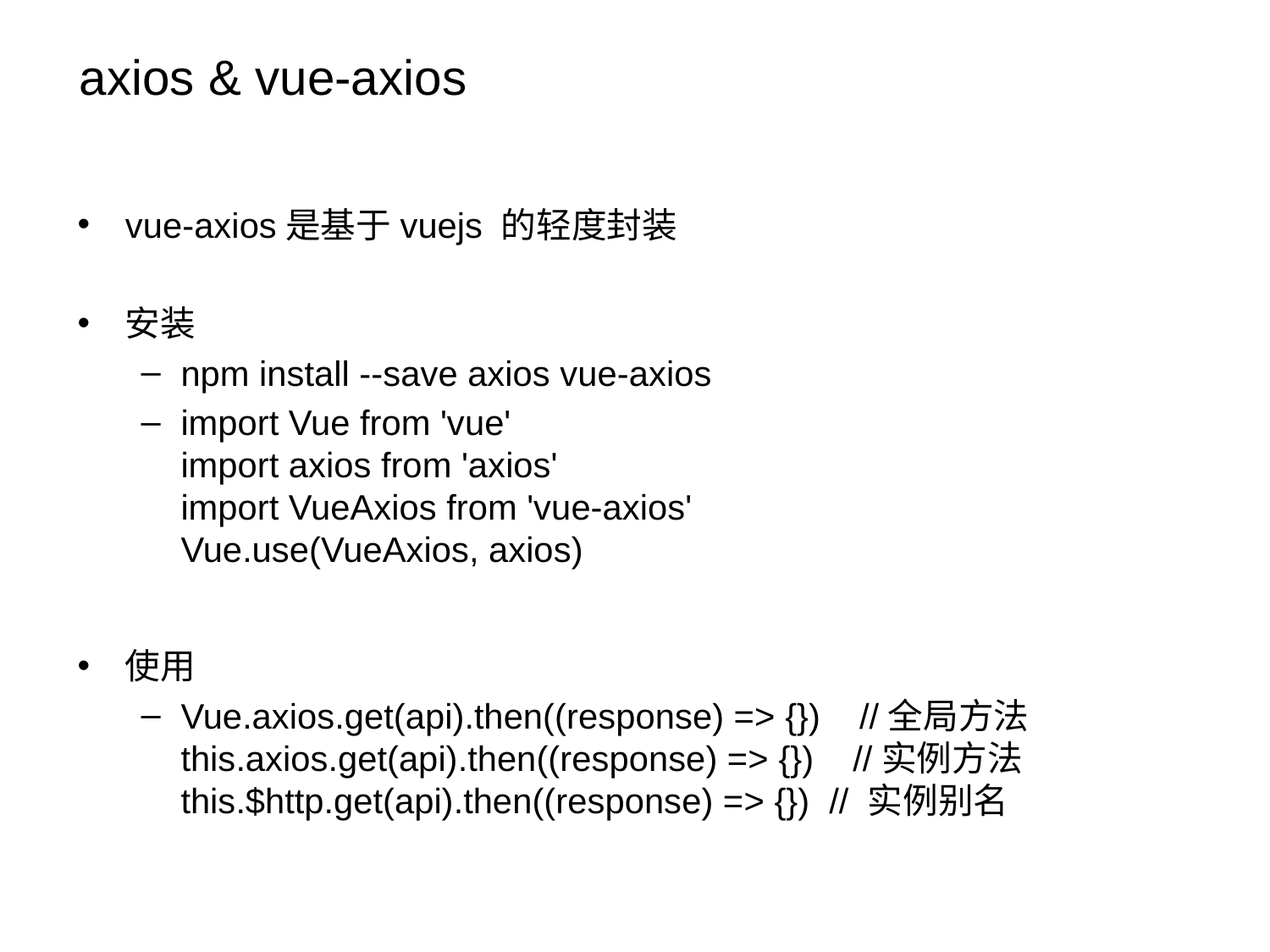

axios & vue-axios
vue-axios是基于vuejs 的轻度封装

安装
npm install --save axios vue-axios
import Vue from 'vue'
import axios from 'axios'
import VueAxios from 'vue-axios'
Vue.use(VueAxios, axios)

使用
Vue.axios.get(api).then((response) => {})    //全局方法
this.axios.get(api).then((response) => {})    //实例方法
this.$http.get(api).then((response) => {})  // 实例别名